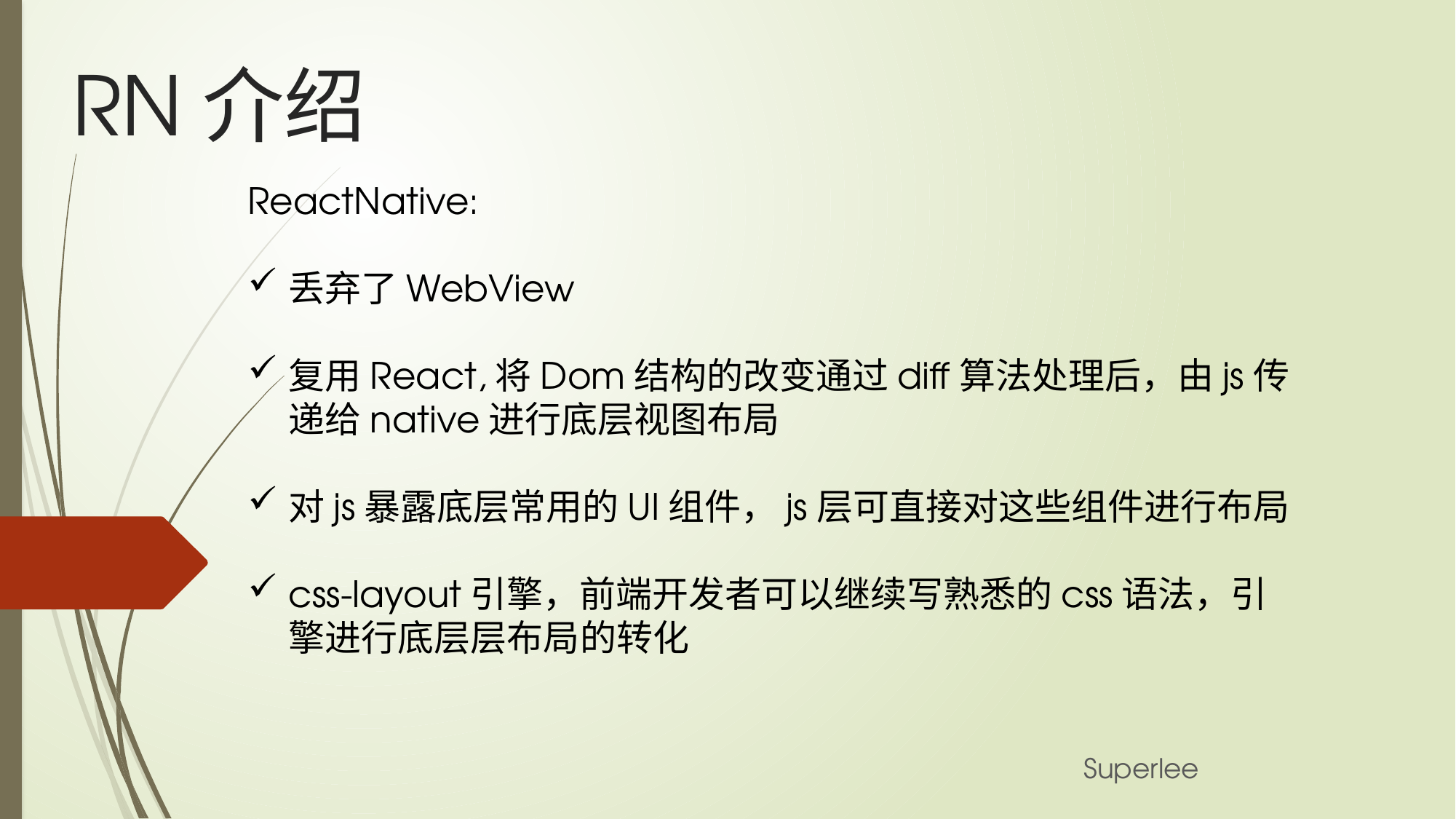

RN介绍
ReactNative:

丢弃了WebView

复用React,将Dom结构的改变通过diff算法处理后，由js传递给native进行底层视图布局

对js暴露底层常用的UI组件，js层可直接对这些组件进行布局

css-layout引擎，前端开发者可以继续写熟悉的css语法，引擎进行底层层布局的转化
Superlee